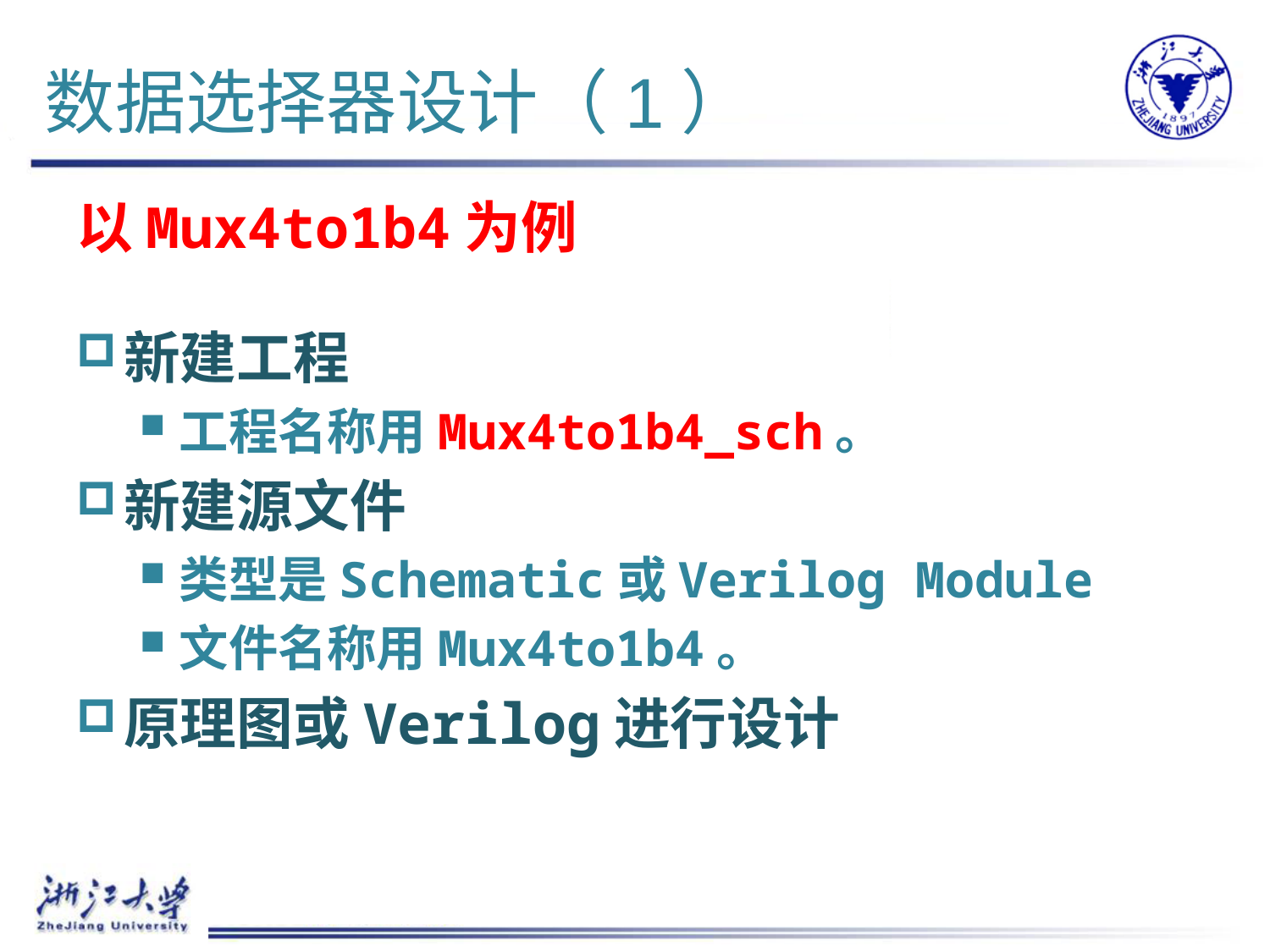

# 数据选择器设计（1）
以Mux4to1b4为例
新建工程
工程名称用Mux4to1b4_sch。
新建源文件
类型是Schematic或Verilog Module
文件名称用Mux4to1b4。
原理图或Verilog进行设计